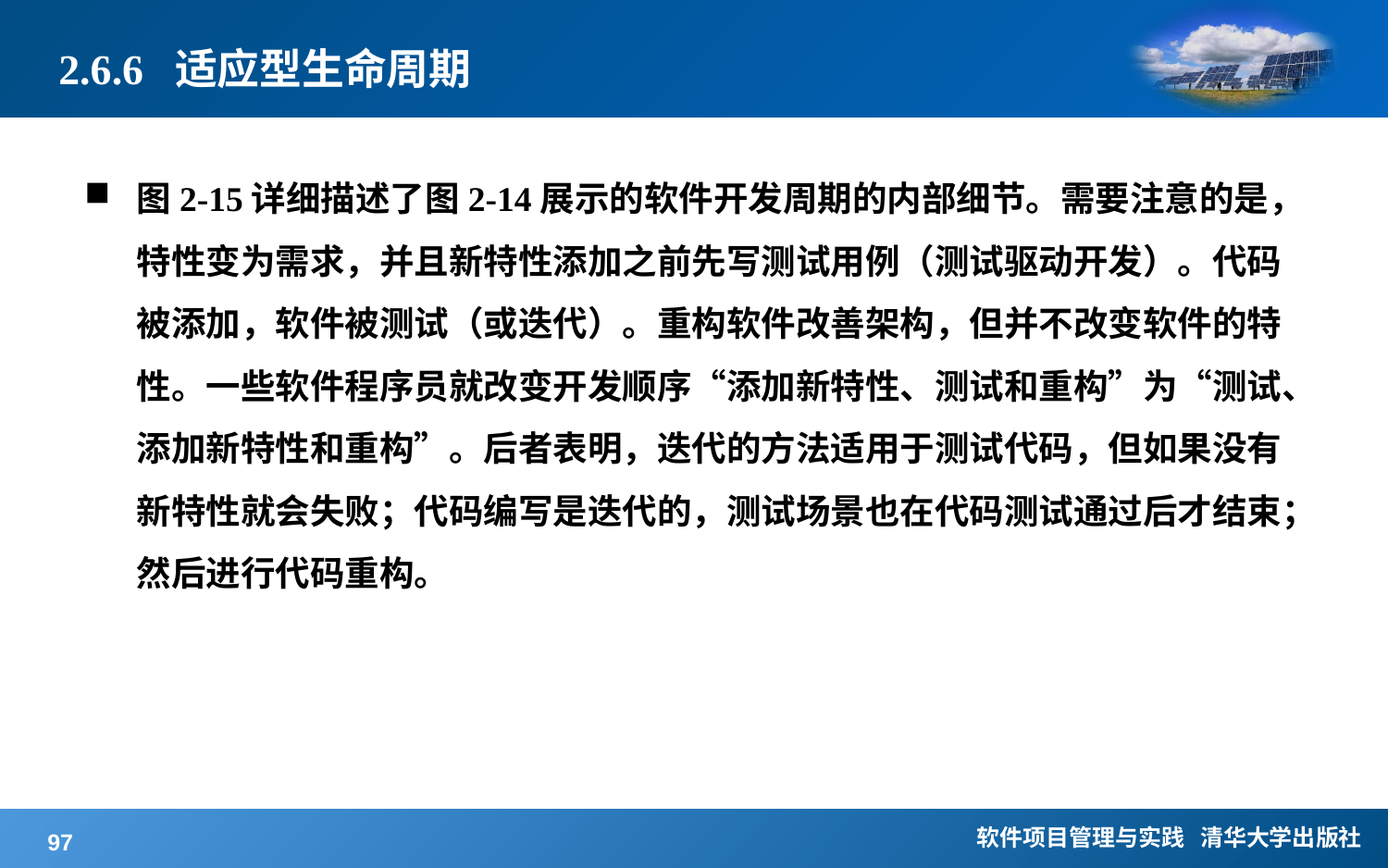

# 2.6.6  适应型生命周期
图2-15详细描述了图2-14展示的软件开发周期的内部细节。需要注意的是，特性变为需求，并且新特性添加之前先写测试用例（测试驱动开发）。代码被添加，软件被测试（或迭代）。重构软件改善架构，但并不改变软件的特性。一些软件程序员就改变开发顺序“添加新特性、测试和重构”为“测试、添加新特性和重构”。后者表明，迭代的方法适用于测试代码，但如果没有新特性就会失败；代码编写是迭代的，测试场景也在代码测试通过后才结束；然后进行代码重构。